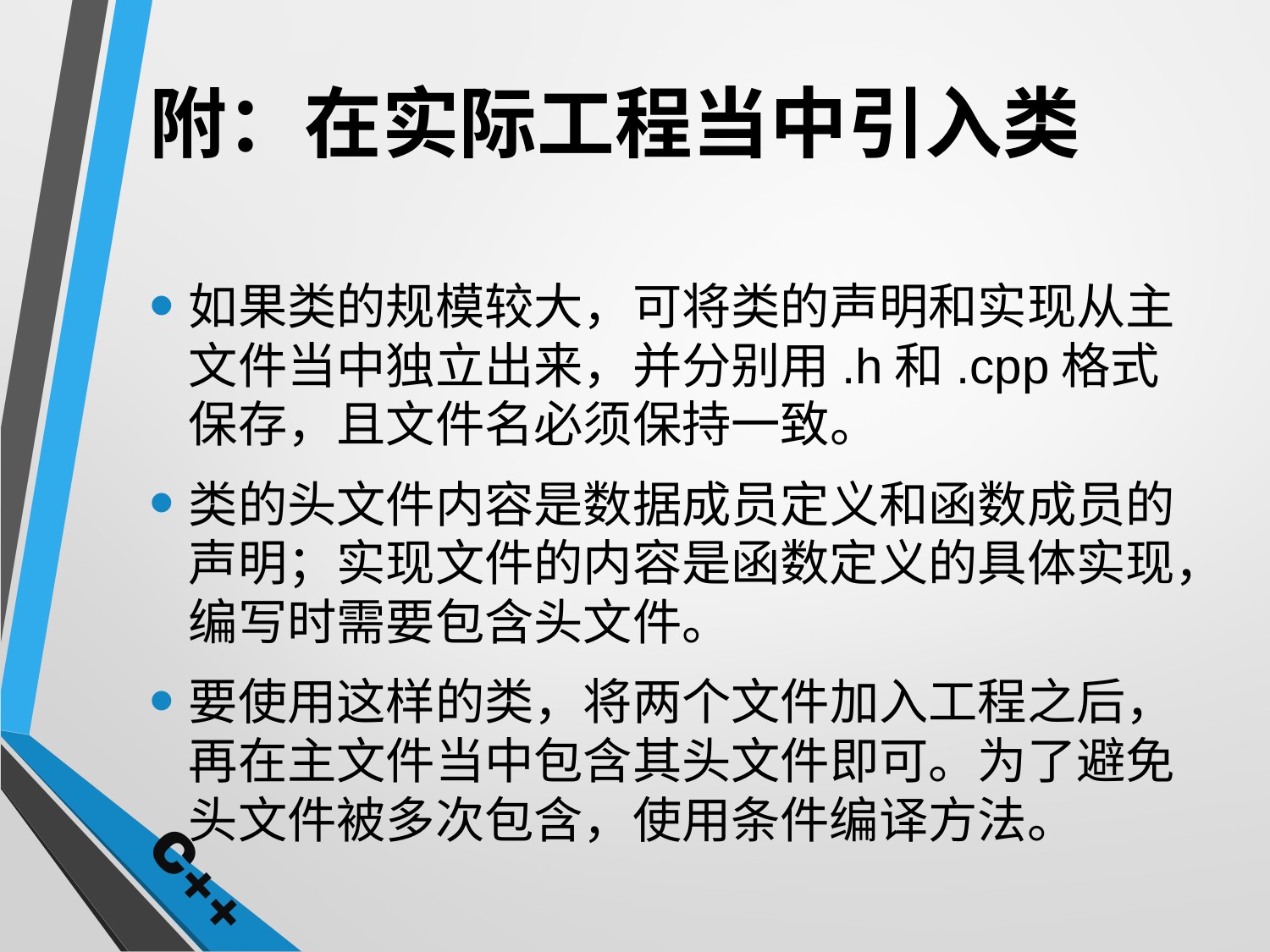

# 附：在实际工程当中引入类
如果类的规模较大，可将类的声明和实现从主文件当中独立出来，并分别用.h和.cpp格式保存，且文件名必须保持一致。
类的头文件内容是数据成员定义和函数成员的声明；实现文件的内容是函数定义的具体实现，编写时需要包含头文件。
要使用这样的类，将两个文件加入工程之后，再在主文件当中包含其头文件即可。为了避免头文件被多次包含，使用条件编译方法。